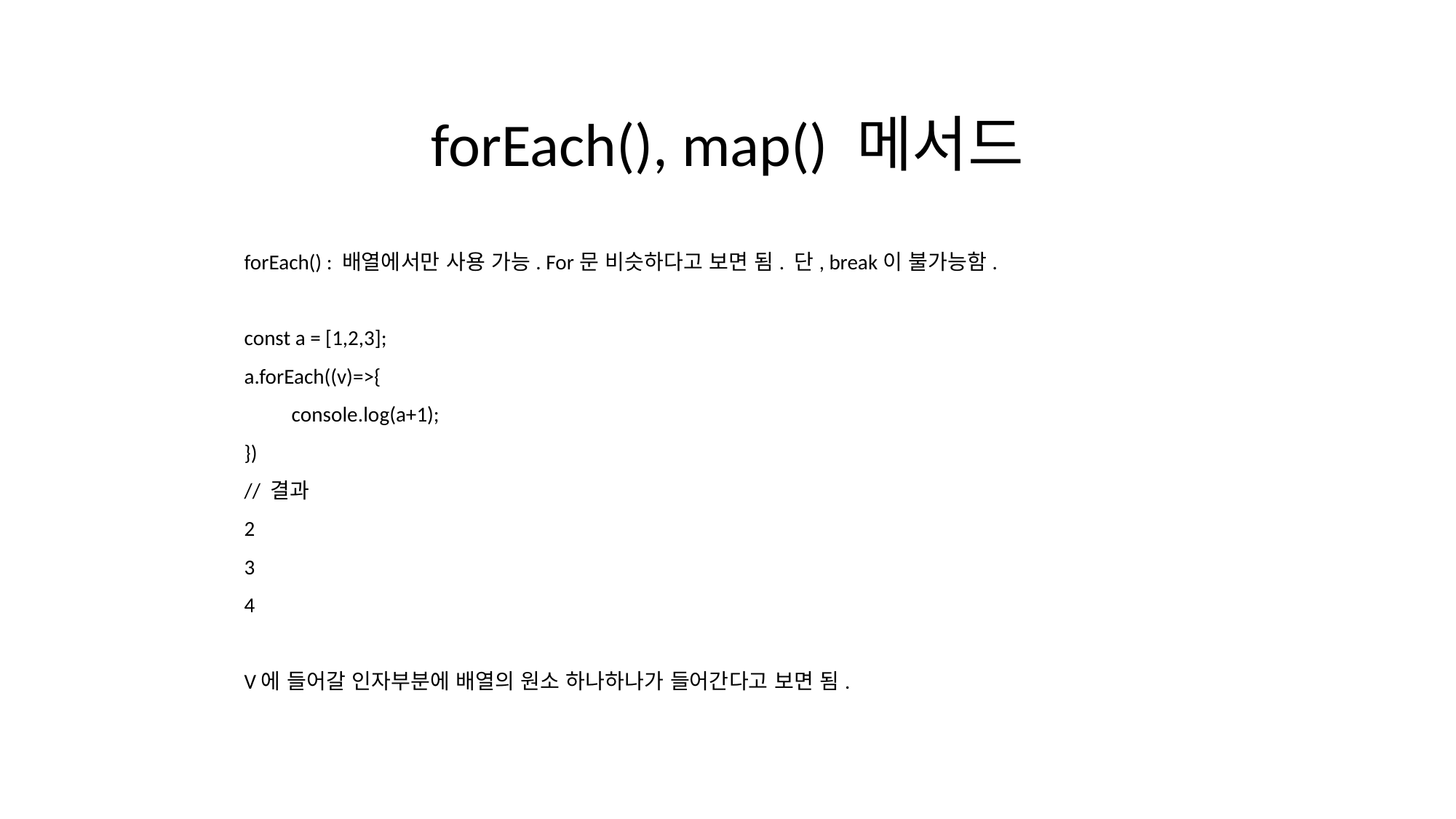

# forEach(), map() 메서드
forEach() : 배열에서만 사용 가능. For문 비슷하다고 보면 됨. 단, break이 불가능함.

const a = [1,2,3];
a.forEach((v)=>{
          console.log(a+1);
})
// 결과
2
3
4

V에 들어갈 인자부분에 배열의 원소 하나하나가 들어간다고 보면 됨.